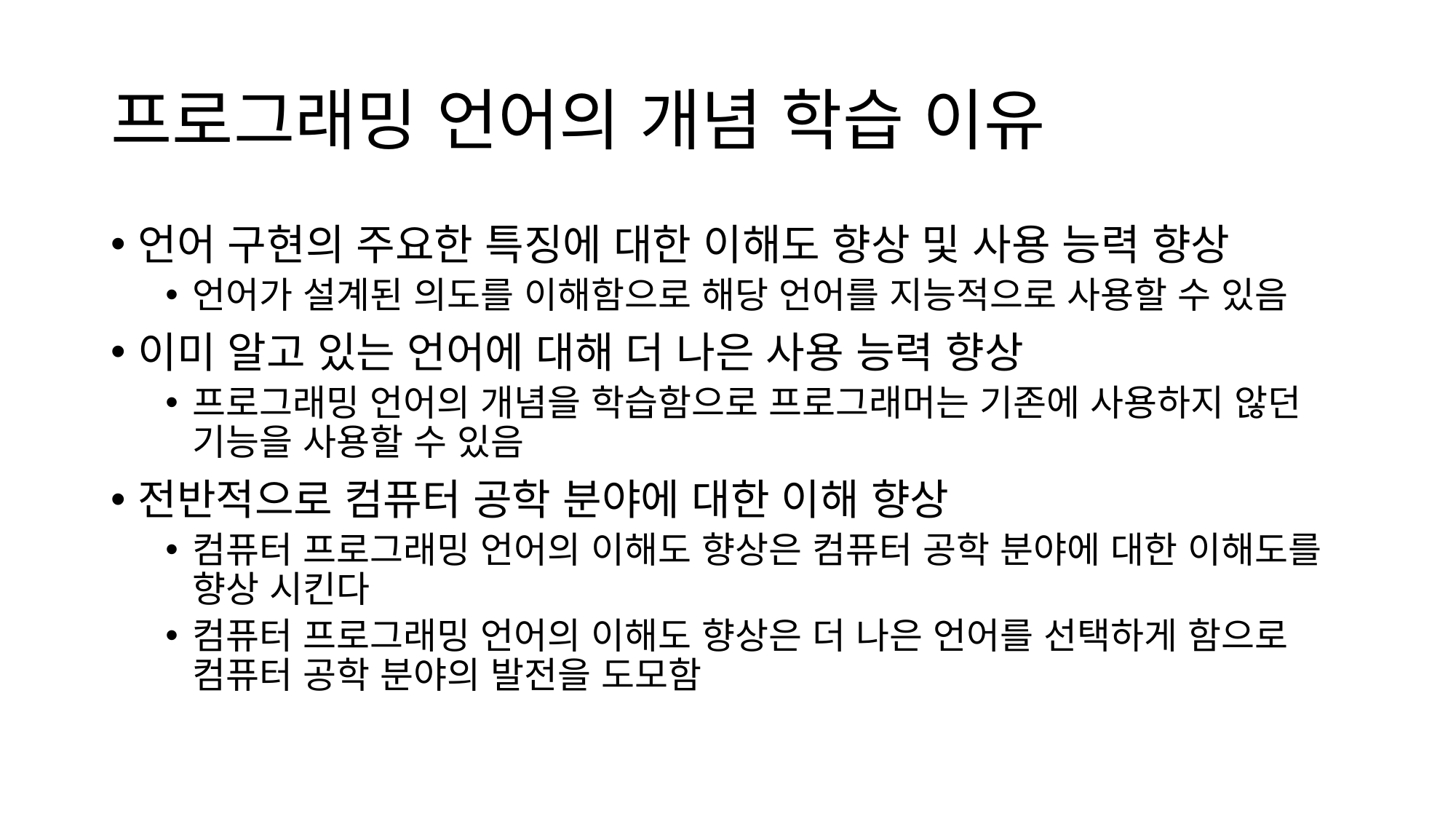

# 프로그래밍 언어의 개념 학습 이유
언어 구현의 주요한 특징에 대한 이해도 향상 및 사용 능력 향상
언어가 설계된 의도를 이해함으로 해당 언어를 지능적으로 사용할 수 있음
이미 알고 있는 언어에 대해 더 나은 사용 능력 향상
프로그래밍 언어의 개념을 학습함으로 프로그래머는 기존에 사용하지 않던 기능을 사용할 수 있음
전반적으로 컴퓨터 공학 분야에 대한 이해 향상
컴퓨터 프로그래밍 언어의 이해도 향상은 컴퓨터 공학 분야에 대한 이해도를 향상 시킨다
컴퓨터 프로그래밍 언어의 이해도 향상은 더 나은 언어를 선택하게 함으로 컴퓨터 공학 분야의 발전을 도모함